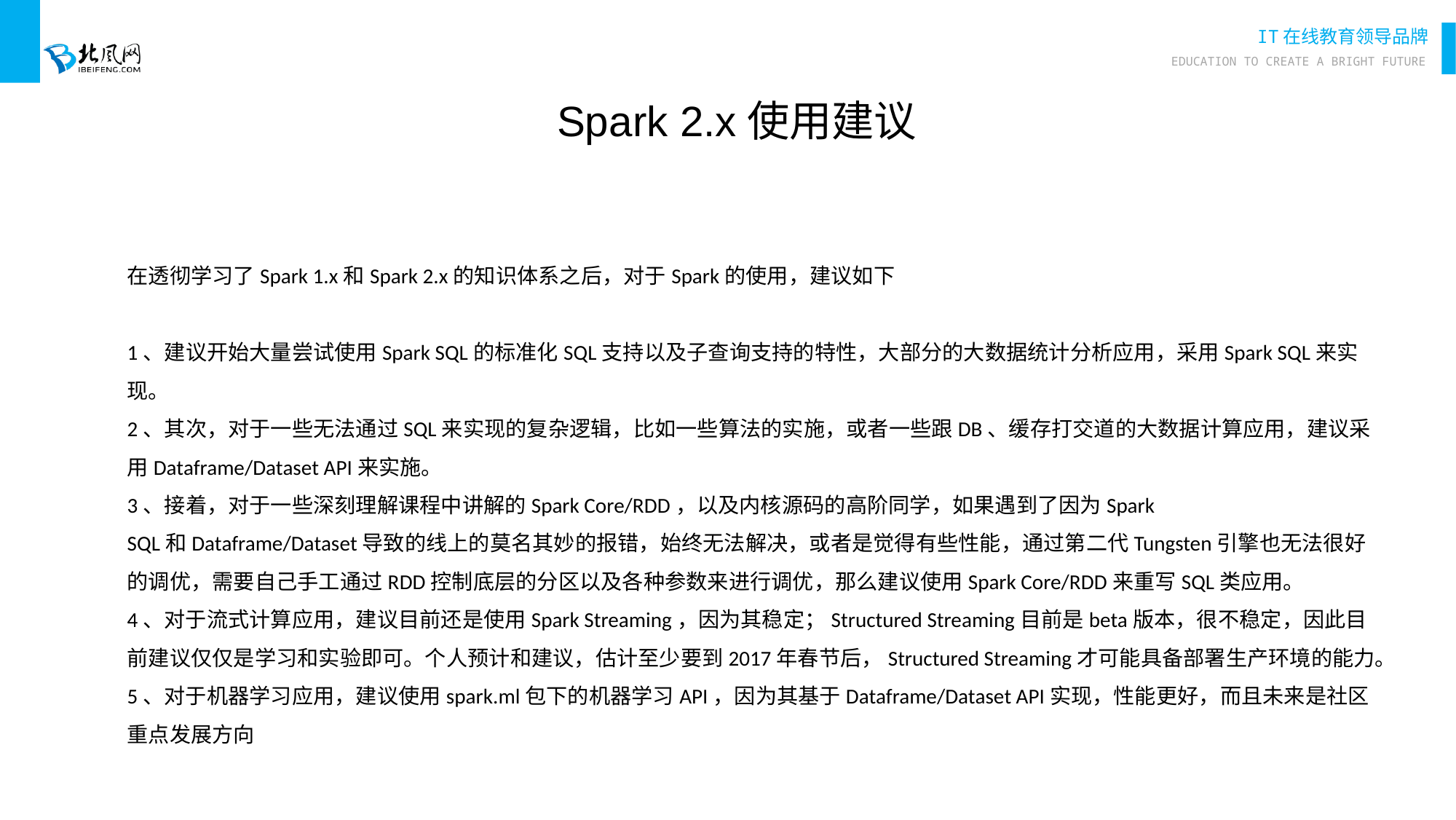

Spark 2.x使用建议
在透彻学习了Spark 1.x和Spark 2.x的知识体系之后，对于Spark的使用，建议如下

1、建议开始大量尝试使用Spark SQL的标准化SQL支持以及子查询支持的特性，大部分的大数据统计分析应用，采用Spark SQL来实现。
2、其次，对于一些无法通过SQL来实现的复杂逻辑，比如一些算法的实施，或者一些跟DB、缓存打交道的大数据计算应用，建议采用Dataframe/Dataset API来实施。
3、接着，对于一些深刻理解课程中讲解的Spark Core/RDD，以及内核源码的高阶同学，如果遇到了因为Spark SQL和Dataframe/Dataset导致的线上的莫名其妙的报错，始终无法解决，或者是觉得有些性能，通过第二代Tungsten引擎也无法很好的调优，需要自己手工通过RDD控制底层的分区以及各种参数来进行调优，那么建议使用Spark Core/RDD来重写SQL类应用。
4、对于流式计算应用，建议目前还是使用Spark Streaming，因为其稳定；Structured Streaming目前是beta版本，很不稳定，因此目前建议仅仅是学习和实验即可。个人预计和建议，估计至少要到2017年春节后，Structured Streaming才可能具备部署生产环境的能力。
5、对于机器学习应用，建议使用spark.ml包下的机器学习API，因为其基于Dataframe/Dataset API实现，性能更好，而且未来是社区重点发展方向